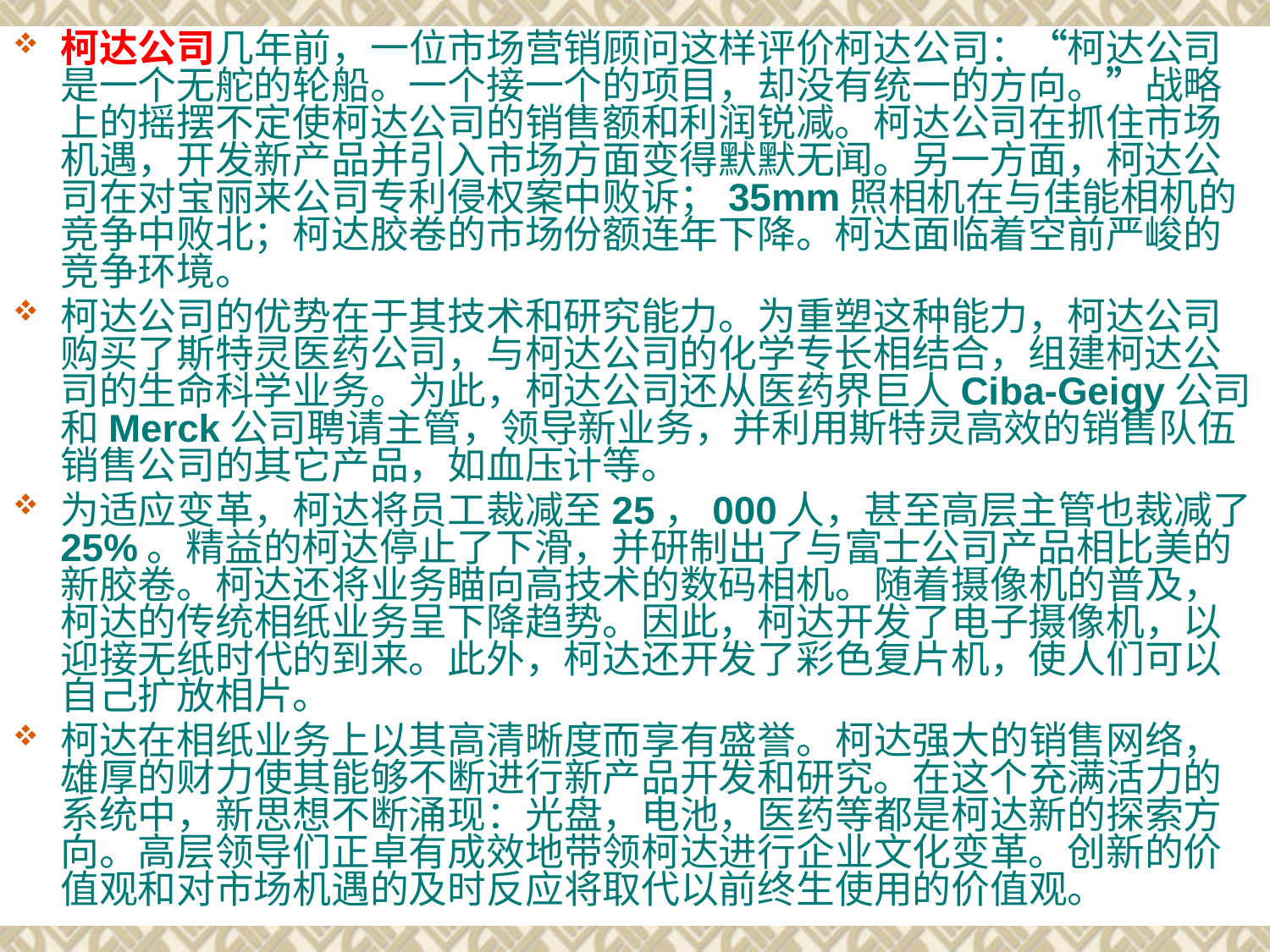

柯达公司几年前，一位市场营销顾问这样评价柯达公司：“柯达公司是一个无舵的轮船。一个接一个的项目，却没有统一的方向。”战略上的摇摆不定使柯达公司的销售额和利润锐减。柯达公司在抓住市场机遇，开发新产品并引入市场方面变得默默无闻。另一方面，柯达公司在对宝丽来公司专利侵权案中败诉；35mm照相机在与佳能相机的竞争中败北；柯达胶卷的市场份额连年下降。柯达面临着空前严峻的竞争环境。
柯达公司的优势在于其技术和研究能力。为重塑这种能力，柯达公司购买了斯特灵医药公司，与柯达公司的化学专长相结合，组建柯达公司的生命科学业务。为此，柯达公司还从医药界巨人Ciba-Geigy公司和Merck公司聘请主管，领导新业务，并利用斯特灵高效的销售队伍销售公司的其它产品，如血压计等。
为适应变革，柯达将员工裁减至25，000人，甚至高层主管也裁减了25%。精益的柯达停止了下滑，并研制出了与富士公司产品相比美的新胶卷。柯达还将业务瞄向高技术的数码相机。随着摄像机的普及，柯达的传统相纸业务呈下降趋势。因此，柯达开发了电子摄像机，以迎接无纸时代的到来。此外，柯达还开发了彩色复片机，使人们可以自己扩放相片。
柯达在相纸业务上以其高清晰度而享有盛誉。柯达强大的销售网络，雄厚的财力使其能够不断进行新产品开发和研究。在这个充满活力的系统中，新思想不断涌现：光盘，电池，医药等都是柯达新的探索方向。高层领导们正卓有成效地带领柯达进行企业文化变革。创新的价值观和对市场机遇的及时反应将取代以前终生使用的价值观。